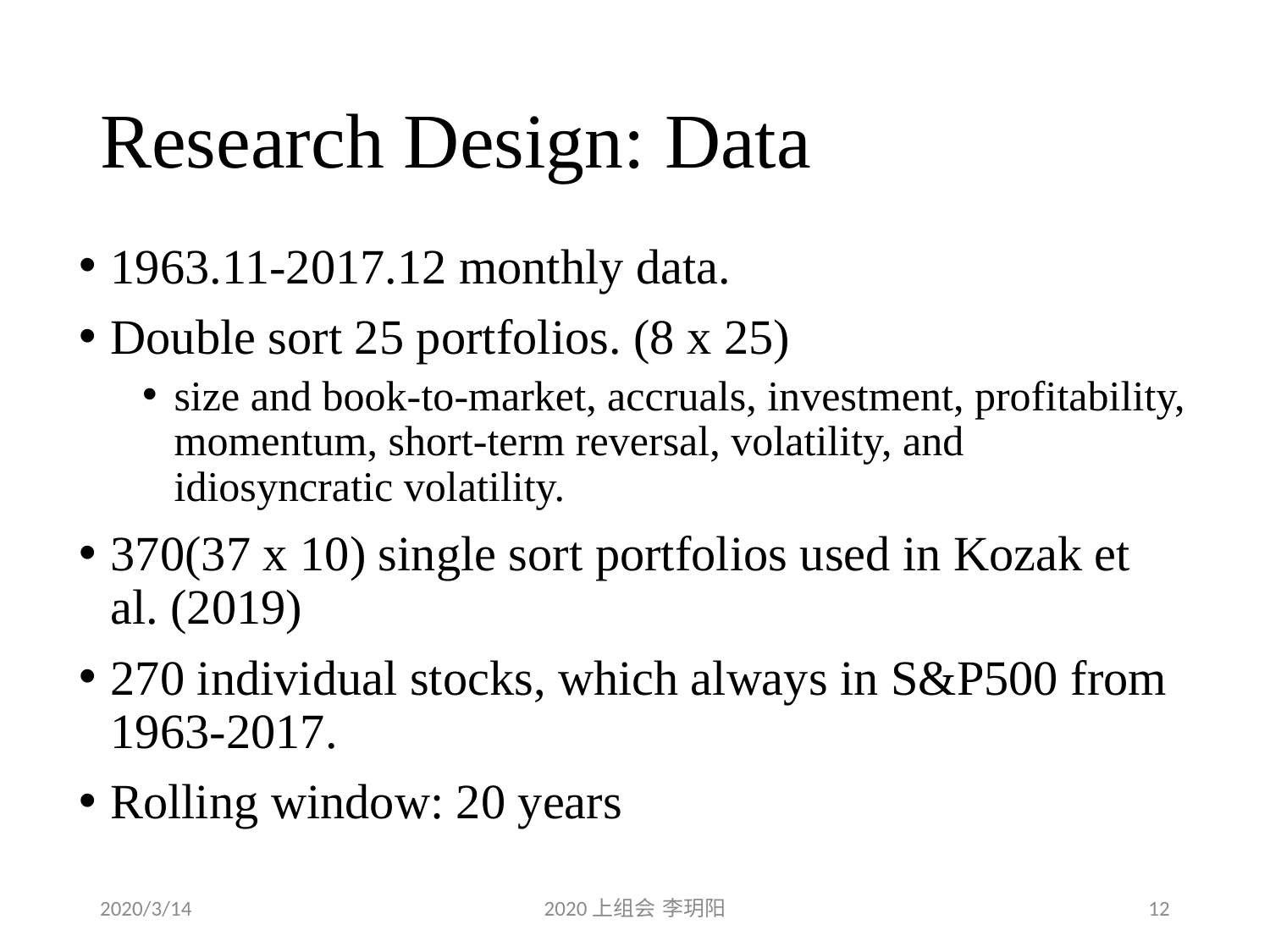

# Research Design: Data
1963.11-2017.12 monthly data.
Double sort 25 portfolios. (8 x 25)
size and book-to-market, accruals, investment, profitability, momentum, short-term reversal, volatility, and idiosyncratic volatility.
370(37 x 10) single sort portfolios used in Kozak et al. (2019)
270 individual stocks, which always in S&P500 from 1963-2017.
Rolling window: 20 years
2020/3/14
2020上组会 李玥阳
12